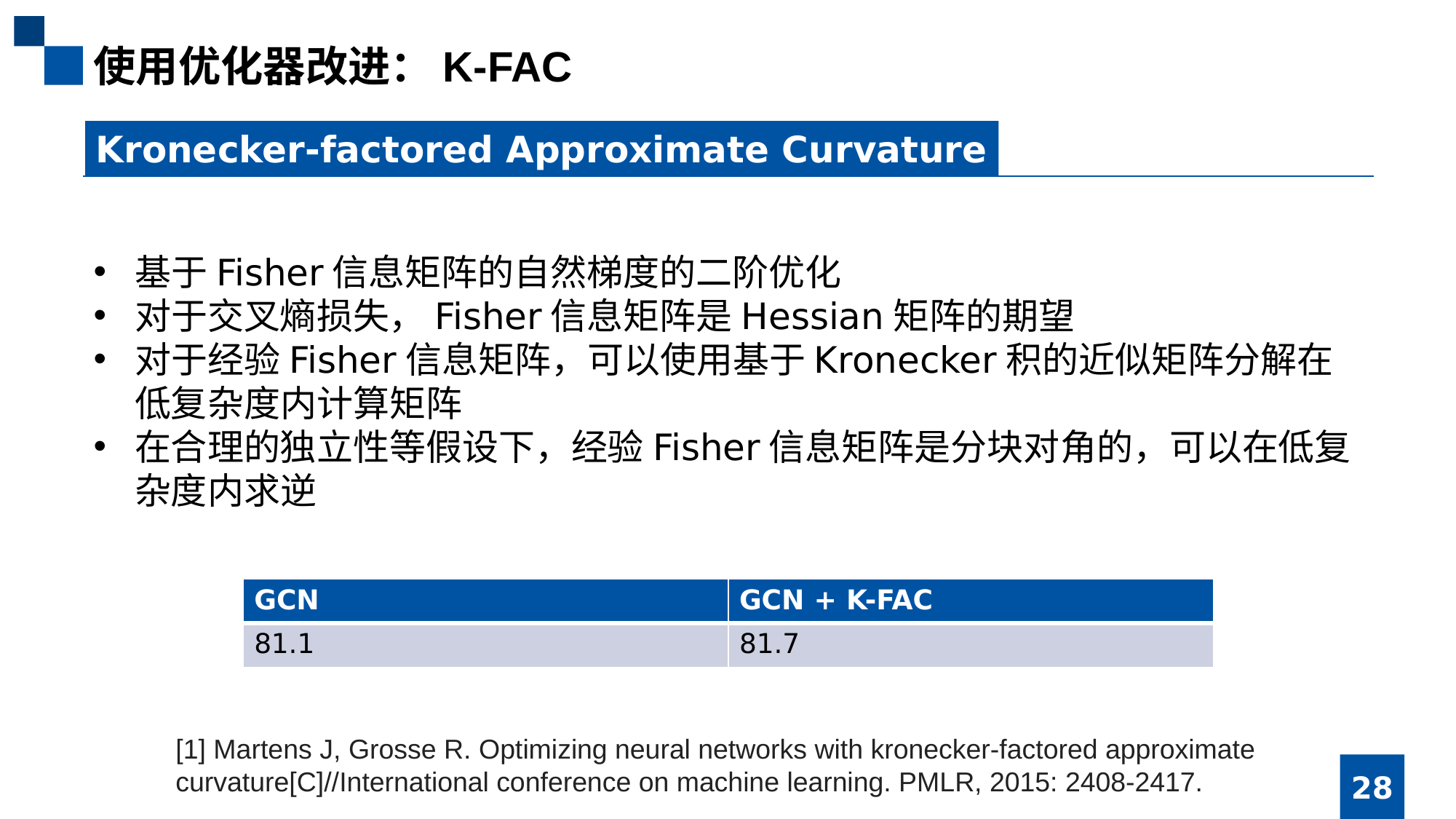

使用优化器改进：K-FAC
Kronecker-factored Approximate Curvature

基于Fisher信息矩阵的自然梯度的二阶优化
对于交叉熵损失，Fisher信息矩阵是Hessian矩阵的期望
对于经验Fisher信息矩阵，可以使用基于Kronecker积的近似矩阵分解在低复杂度内计算矩阵
在合理的独立性等假设下，经验Fisher信息矩阵是分块对角的，可以在低复杂度内求逆

| GCN | GCN + K-FAC |
| --- | --- |
| 81.1 | 81.7 |
[1] Martens J, Grosse R. Optimizing neural networks with kronecker-factored approximate curvature[C]//International conference on machine learning. PMLR, 2015: 2408-2417.
28